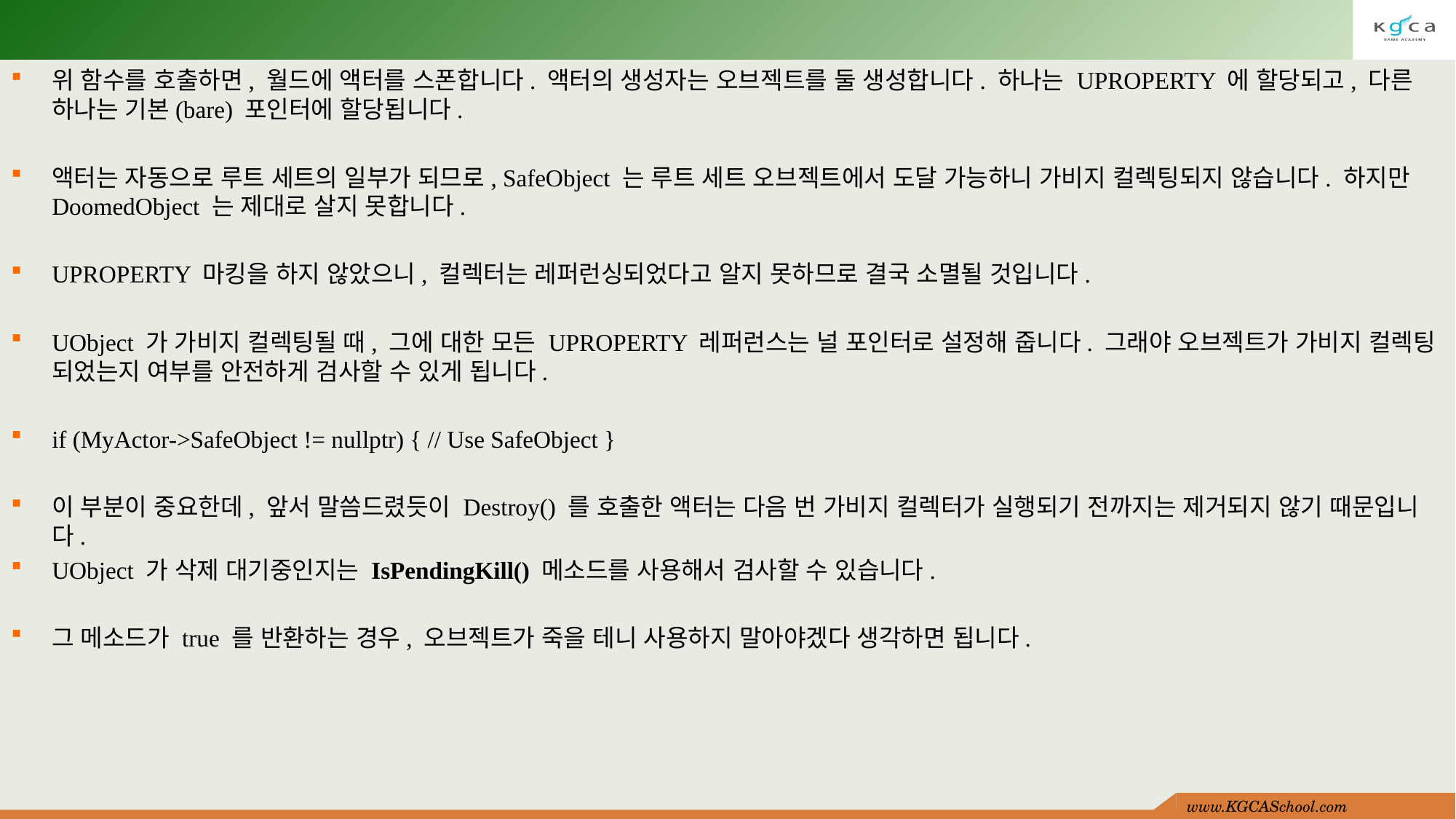

#
위 함수를 호출하면, 월드에 액터를 스폰합니다. 액터의 생성자는 오브젝트를 둘 생성합니다. 하나는 UPROPERTY 에 할당되고, 다른 하나는 기본(bare) 포인터에 할당됩니다.

액터는 자동으로 루트 세트의 일부가 되므로, SafeObject 는 루트 세트 오브젝트에서 도달 가능하니 가비지 컬렉팅되지 않습니다. 하지만 DoomedObject 는 제대로 살지 못합니다.

UPROPERTY 마킹을 하지 않았으니, 컬렉터는 레퍼런싱되었다고 알지 못하므로 결국 소멸될 것입니다.

UObject 가 가비지 컬렉팅될 때, 그에 대한 모든 UPROPERTY 레퍼런스는 널 포인터로 설정해 줍니다. 그래야 오브젝트가 가비지 컬렉팅 되었는지 여부를 안전하게 검사할 수 있게 됩니다.

if (MyActor->SafeObject != nullptr) { // Use SafeObject }

이 부분이 중요한데, 앞서 말씀드렸듯이 Destroy() 를 호출한 액터는 다음 번 가비지 컬렉터가 실행되기 전까지는 제거되지 않기 때문입니다.
UObject 가 삭제 대기중인지는 IsPendingKill() 메소드를 사용해서 검사할 수 있습니다.

그 메소드가 true 를 반환하는 경우, 오브젝트가 죽을 테니 사용하지 말아야겠다 생각하면 됩니다.